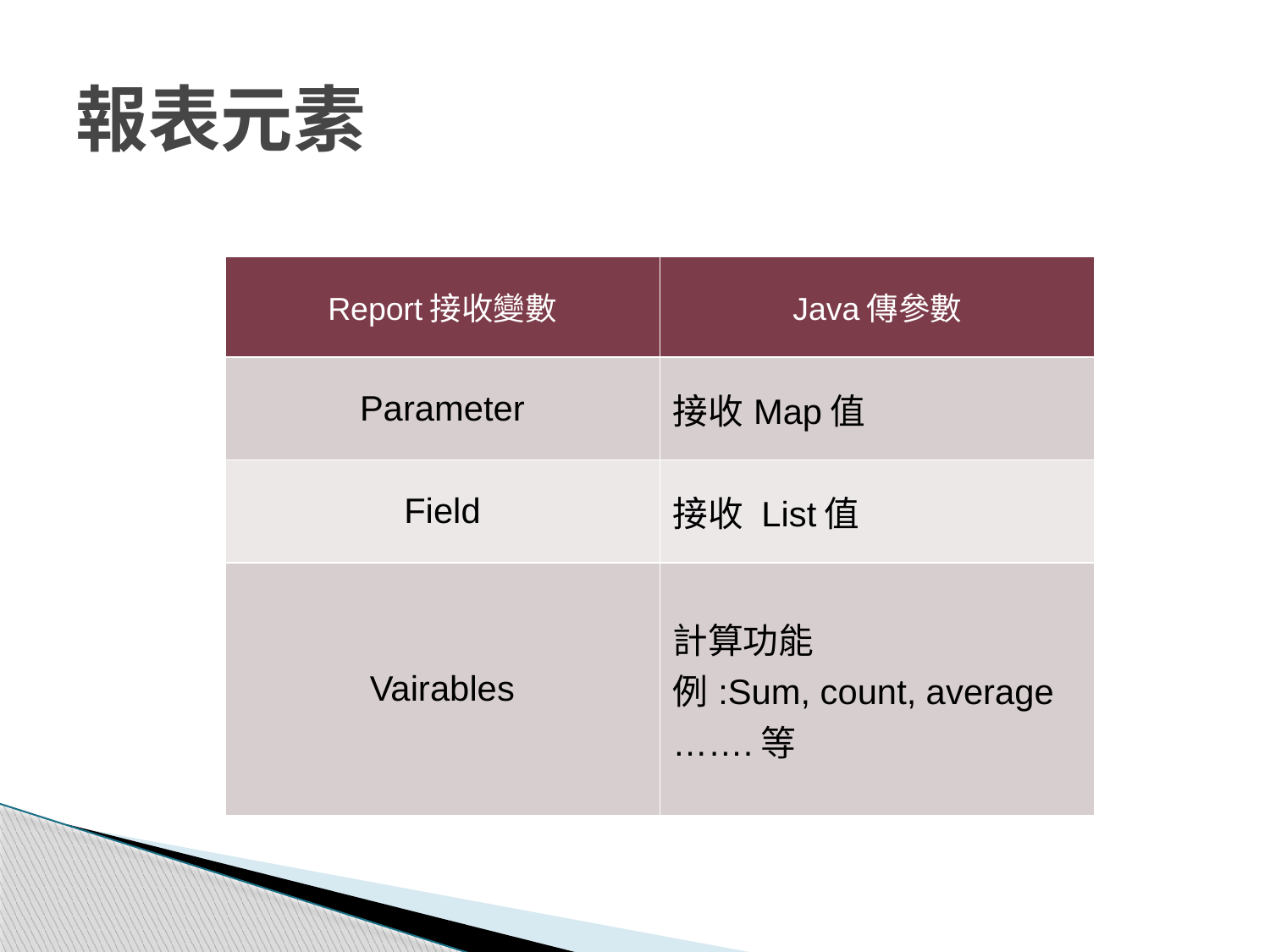

# 報表元素

| Report接收變數 | Java傳參數 |
| --- | --- |
| Parameter | 接收Map值 |
| Field | 接收 List值 |
| Vairables | 計算功能 例:Sum, count, average …….等 |